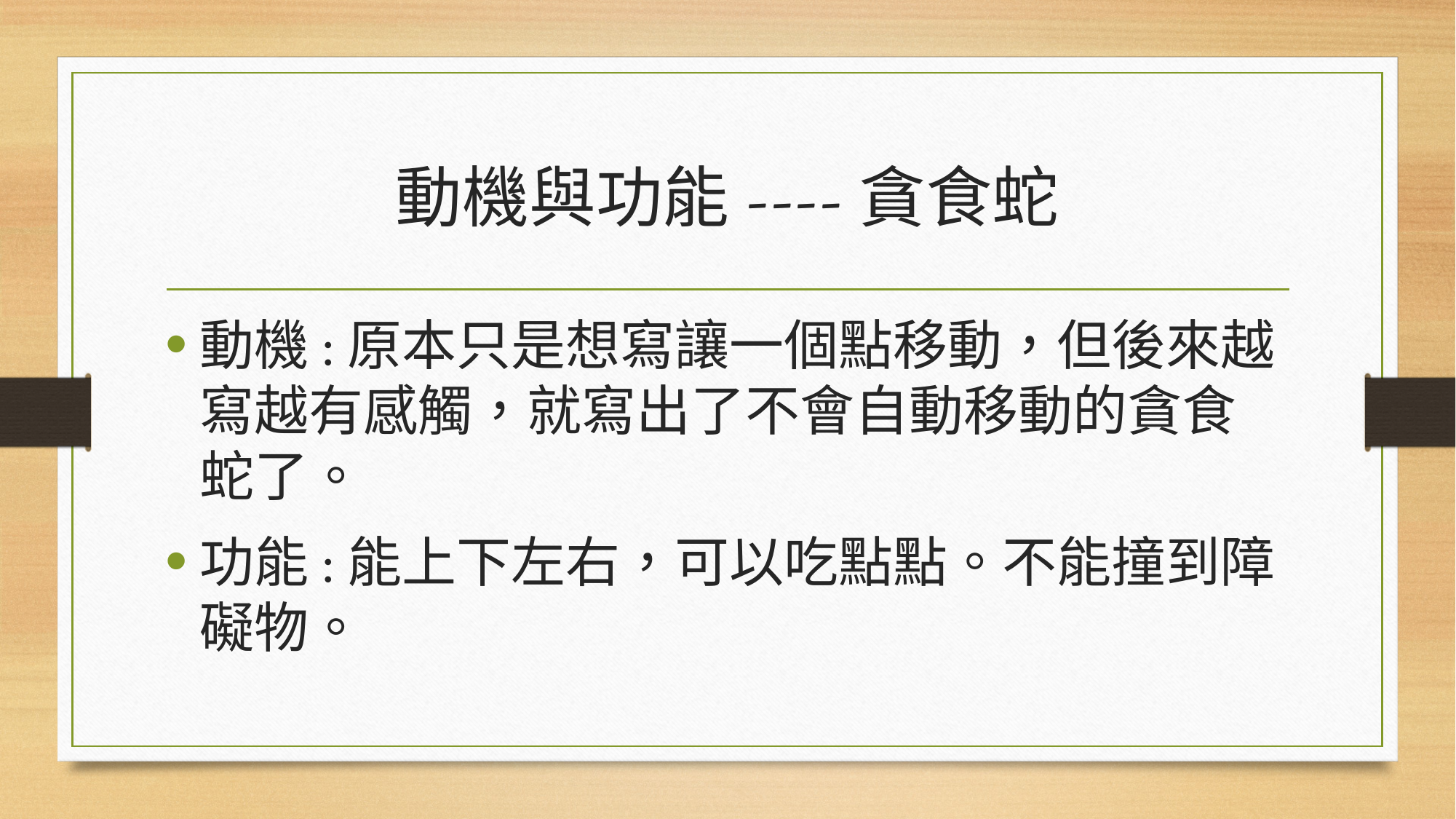

# 動機與功能----貪食蛇
動機:原本只是想寫讓一個點移動，但後來越寫越有感觸，就寫出了不會自動移動的貪食蛇了。
功能:能上下左右，可以吃點點。不能撞到障礙物。